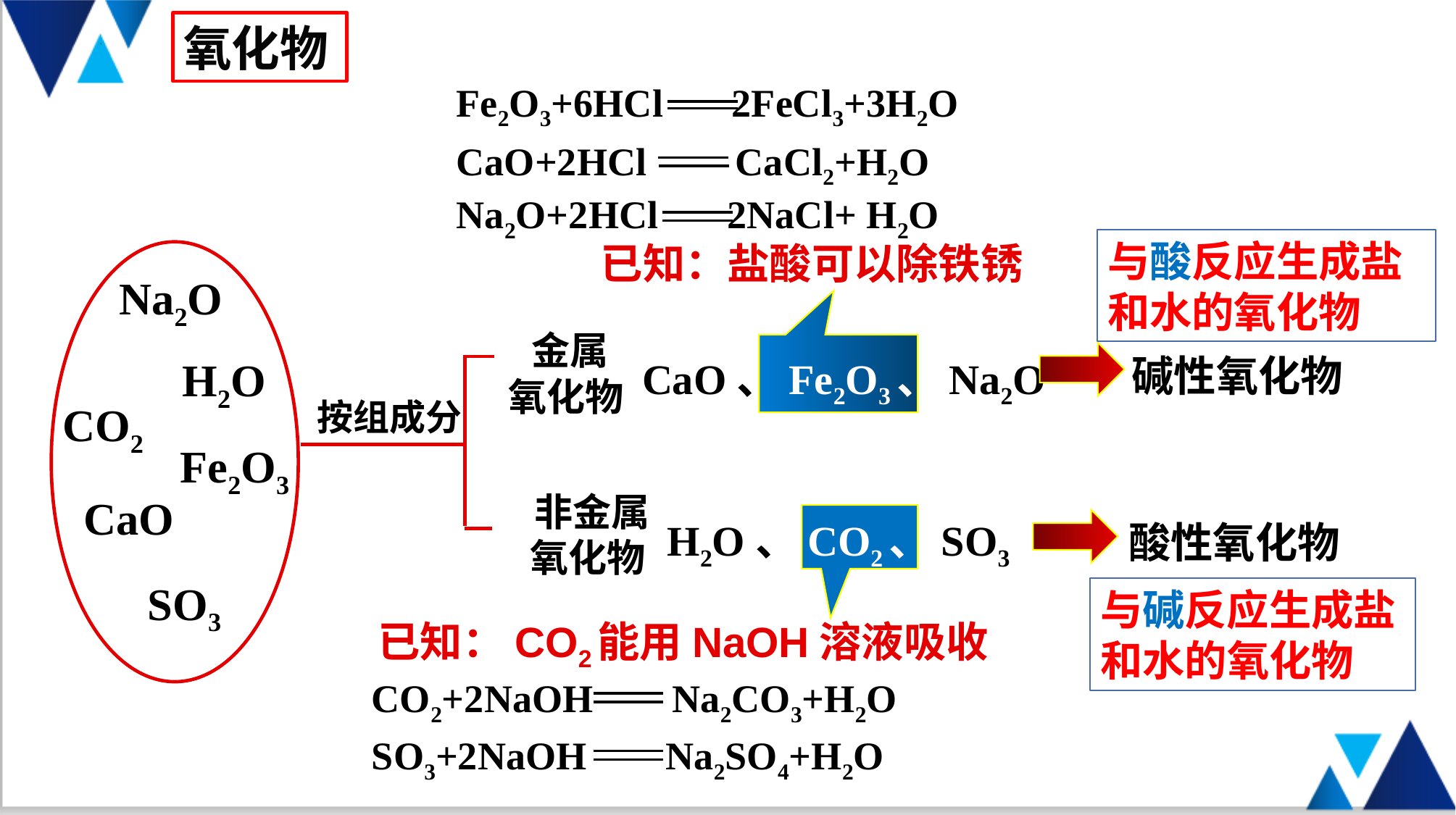

氧化物
Fe2O3+6HCl       2FeCl3+3H2O
CaO+2HCl         CaCl2+H2O
Na2O+2HCl       2NaCl+ H2O
已知：盐酸可以除铁锈
与酸反应生成盐和水的氧化物

Na2O
H2O
CO2
Fe2O3
SO3
CaO
金属
氧化物
CaO、Fe2O3、Na2O
碱性氧化物

按组成分
非金属
氧化物
酸性氧化物

H2O、CO2、SO3

与碱反应生成盐和水的氧化物
已知：CO2能用NaOH溶液吸收
CO2+2NaOH        Na2CO3+H2O
SO3+2NaOH        Na2SO4+H2O